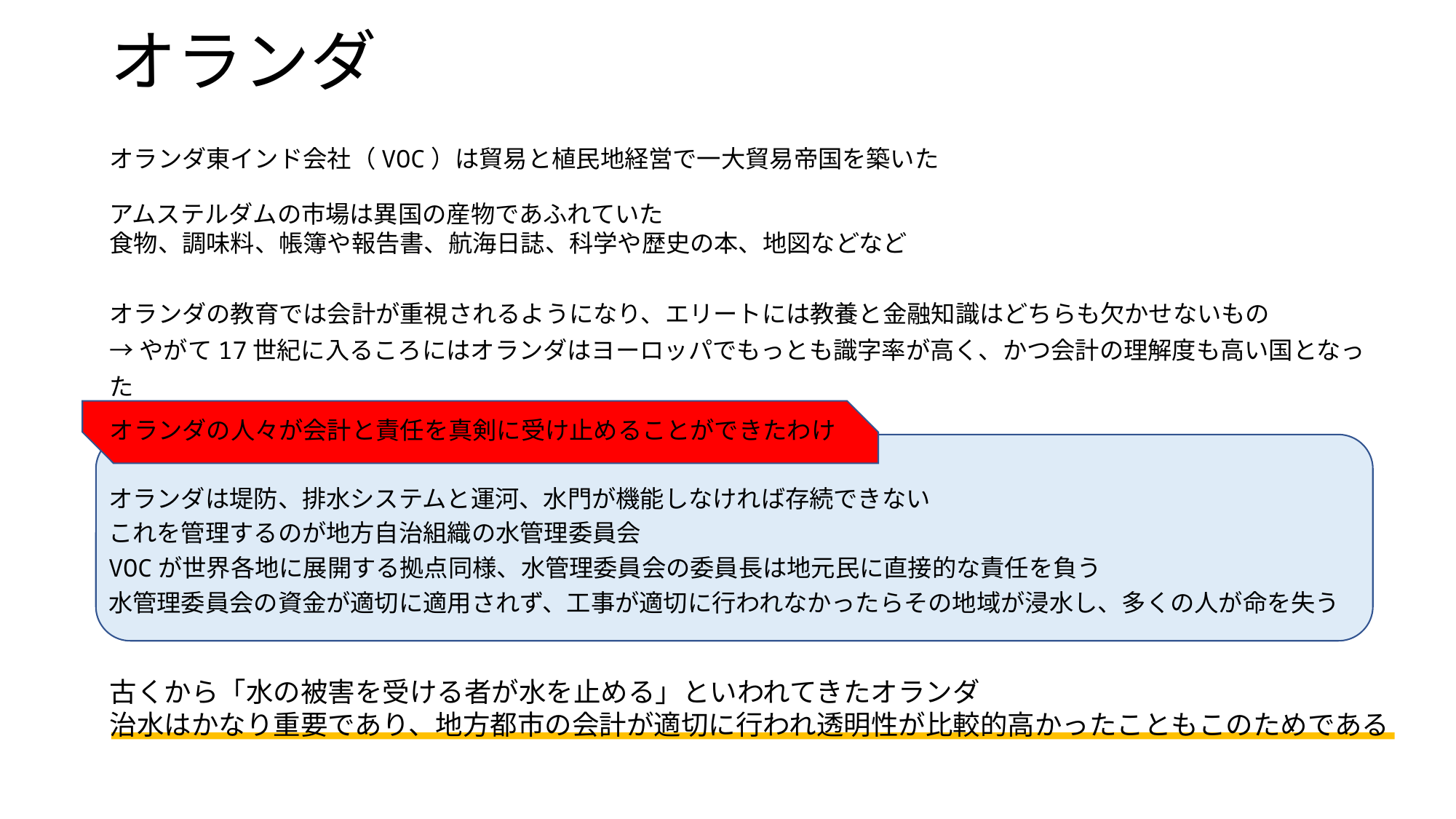

# オランダ
オランダ東インド会社（VOC）は貿易と植民地経営で一大貿易帝国を築いた
アムステルダムの市場は異国の産物であふれていた
食物、調味料、帳簿や報告書、航海日誌、科学や歴史の本、地図などなど
オランダの教育では会計が重視されるようになり、エリートには教養と金融知識はどちらも欠かせないもの
→やがて17世紀に入るころにはオランダはヨーロッパでもっとも識字率が高く、かつ会計の理解度も高い国となった

オランダの人々が会計と責任を真剣に受け止めることができたわけ

オランダは堤防、排水システムと運河、水門が機能しなければ存続できない
これを管理するのが地方自治組織の水管理委員会
VOCが世界各地に展開する拠点同様、水管理委員会の委員長は地元民に直接的な責任を負う
水管理委員会の資金が適切に適用されず、工事が適切に行われなかったらその地域が浸水し、多くの人が命を失う
古くから「水の被害を受ける者が水を止める」といわれてきたオランダ
治水はかなり重要であり、地方都市の会計が適切に行われ透明性が比較的高かったこともこのためである